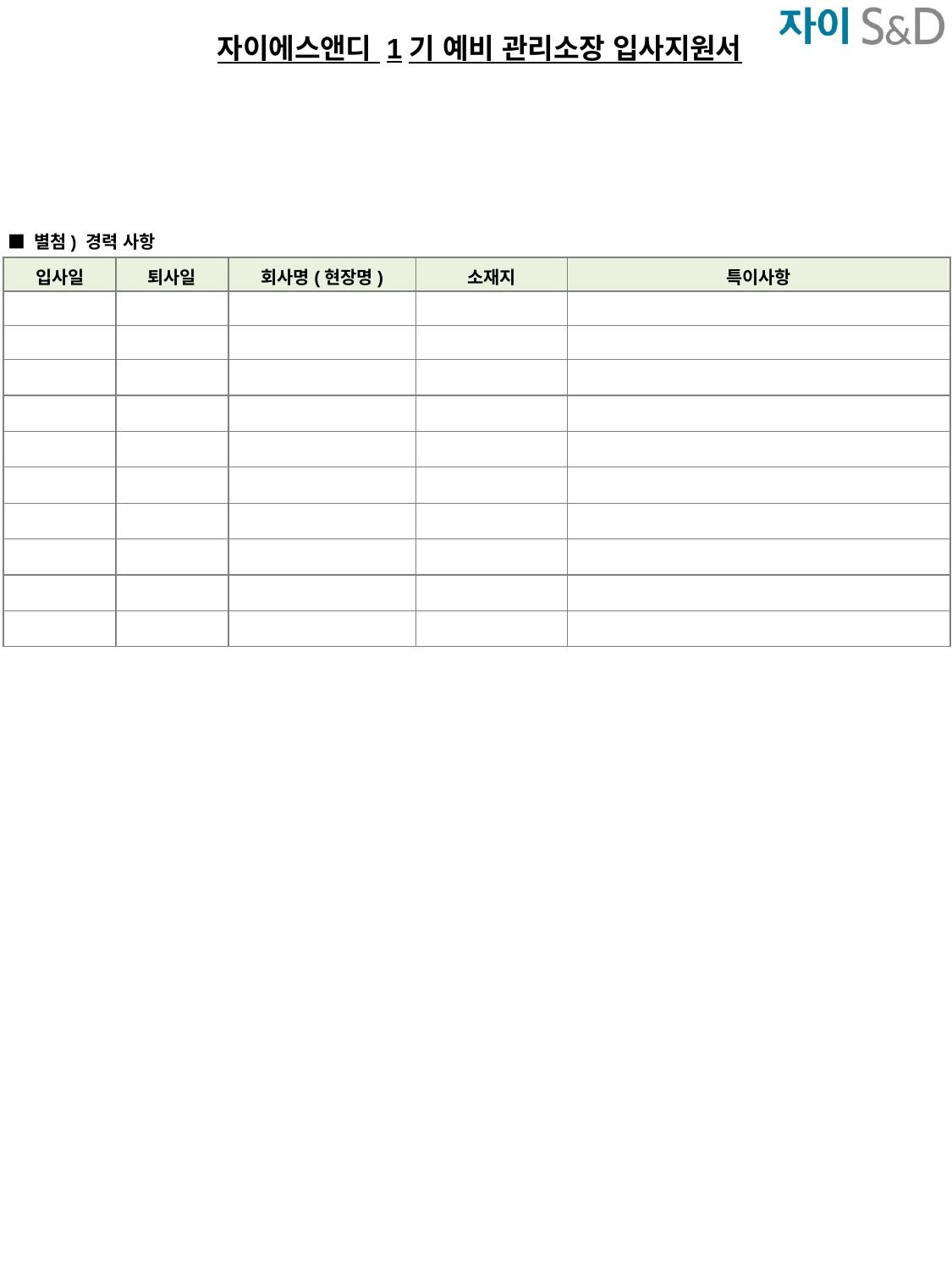

자이에스앤디 1기 예비 관리소장 입사지원서
■ 별첨) 경력 사항
| 입사일 | 퇴사일 | 회사명(현장명) | 소재지 | 특이사항 |
| --- | --- | --- | --- | --- |
|  |  |  |  |  |
|  |  |  |  |  |
|  |  |  |  |  |
|  |  |  |  |  |
|  |  |  |  |  |
|  |  |  |  |  |
|  |  |  |  |  |
|  |  |  |  |  |
|  |  |  |  |  |
|  |  |  |  |  |